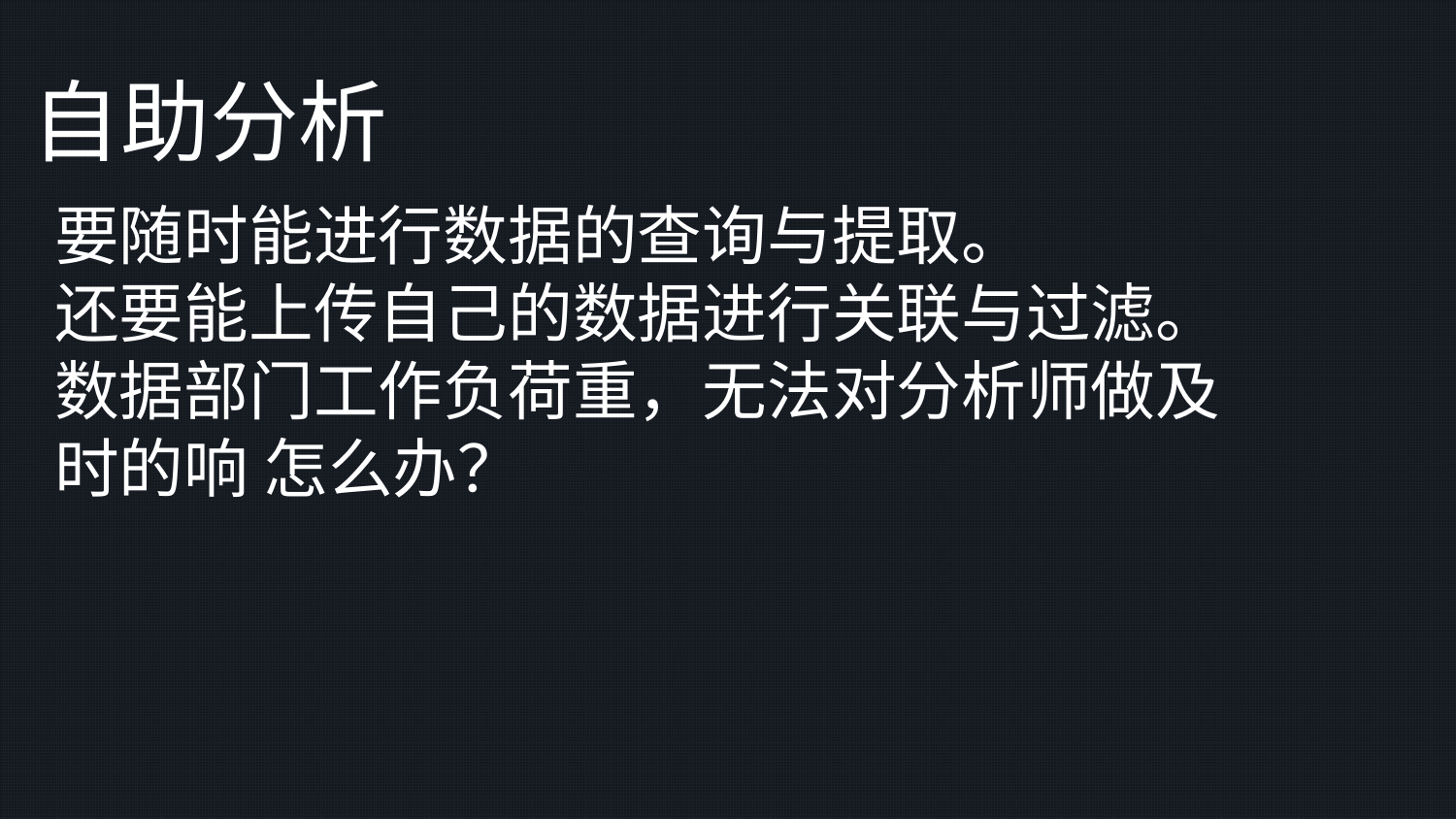

# 自助分析
要随时能进行数据的查询与提取。
还要能上传自己的数据进行关联与过滤。
数据部门工作负荷重，无法对分析师做及时的响 怎么办？